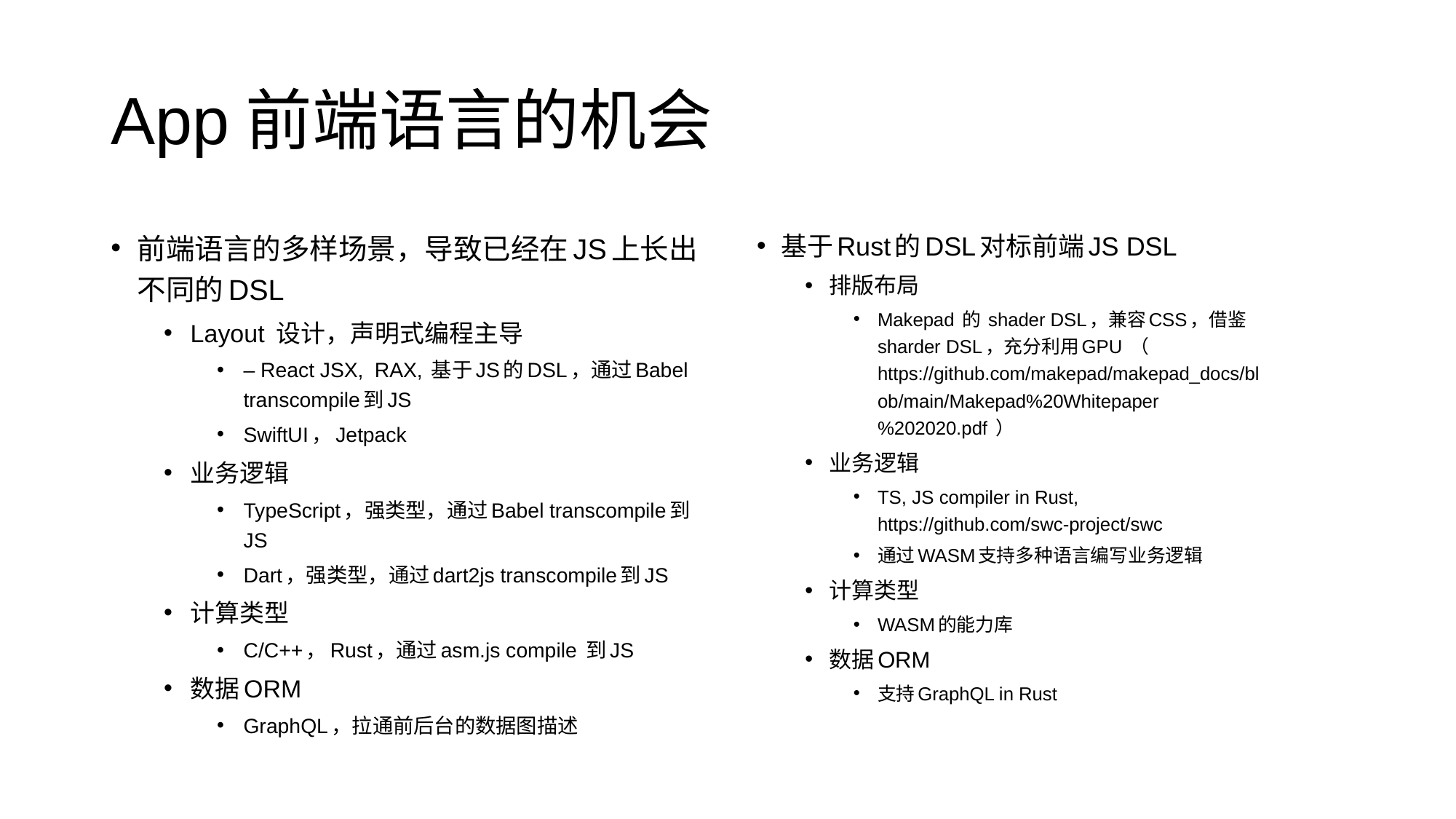

# App前端语言的机会
前端语言的多样场景，导致已经在JS上长出不同的DSL
Layout 设计，声明式编程主导
– React JSX,  RAX, 基于JS的DSL，通过Babel transcompile到JS
SwiftUI，Jetpack
业务逻辑
TypeScript，强类型，通过Babel transcompile到JS
Dart，强类型，通过dart2js transcompile到JS
计算类型
C/C++，Rust，通过asm.js compile 到JS
数据ORM
GraphQL，拉通前后台的数据图描述

基于Rust的DSL对标前端JS DSL
排版布局
Makepad 的 shader DSL，兼容CSS，借鉴sharder DSL，充分利用GPU （ https://github.com/makepad/makepad_docs/blob/main/Makepad%20Whitepaper%202020.pdf ）
业务逻辑
TS, JS compiler in Rust, https://github.com/swc-project/swc
通过WASM支持多种语言编写业务逻辑
计算类型
WASM的能力库
数据ORM
支持GraphQL in Rust